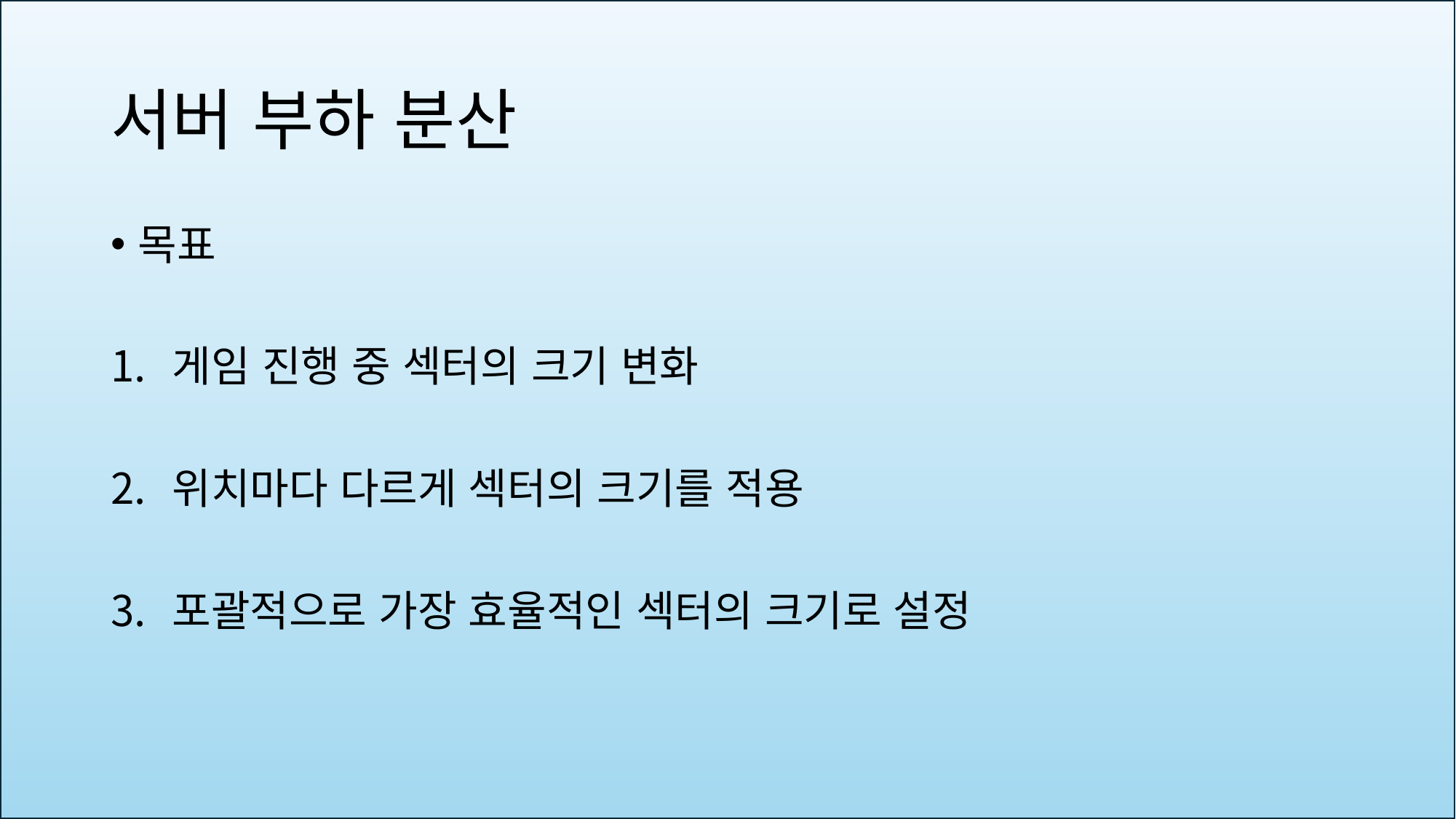

# 서버 부하 분산

목표

게임 진행 중 섹터의 크기 변화

위치마다 다르게 섹터의 크기를 적용

포괄적으로 가장 효율적인 섹터의 크기로 설정